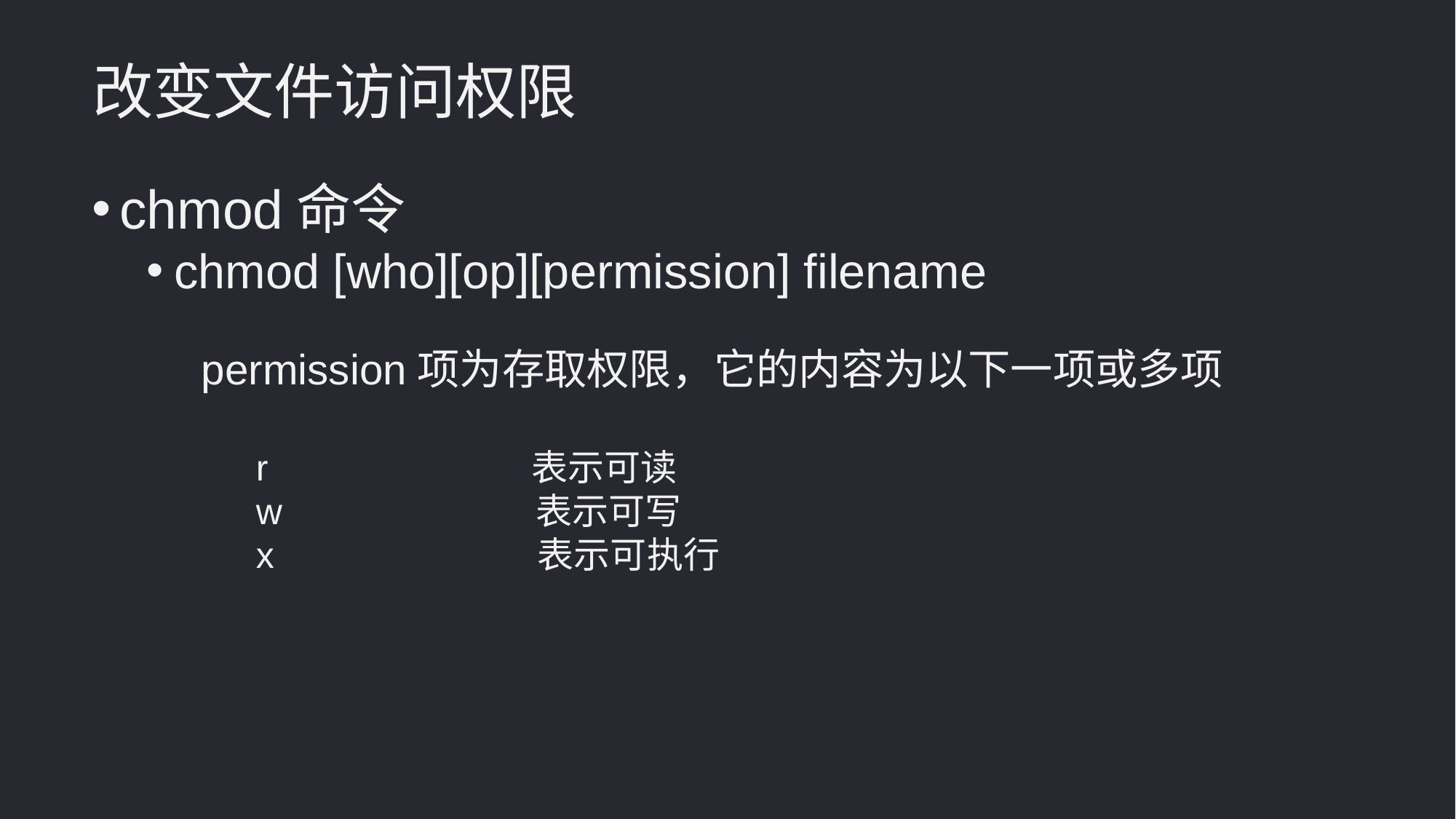

改变文件访问权限
chmod命令
chmod [who][op][permission] filename

permission项为存取权限，它的内容为以下一项或多项

r                         表示可读
w                        表示可写
x                         表示可执行